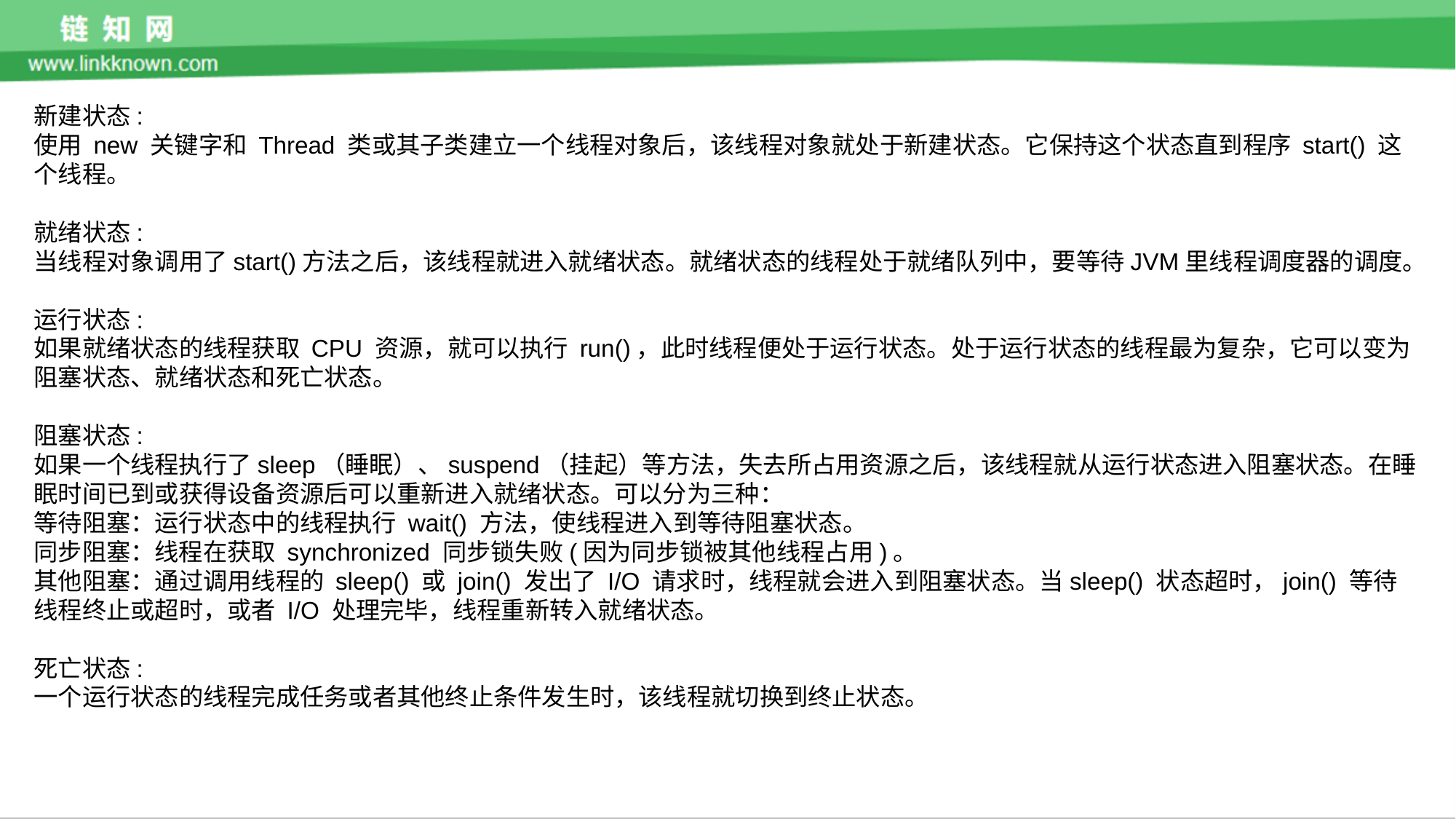

新建状态:
使用 new 关键字和 Thread 类或其子类建立一个线程对象后，该线程对象就处于新建状态。它保持这个状态直到程序 start() 这个线程。

就绪状态:
当线程对象调用了start()方法之后，该线程就进入就绪状态。就绪状态的线程处于就绪队列中，要等待JVM里线程调度器的调度。

运行状态:
如果就绪状态的线程获取 CPU 资源，就可以执行 run()，此时线程便处于运行状态。处于运行状态的线程最为复杂，它可以变为阻塞状态、就绪状态和死亡状态。

阻塞状态:
如果一个线程执行了sleep（睡眠）、suspend（挂起）等方法，失去所占用资源之后，该线程就从运行状态进入阻塞状态。在睡眠时间已到或获得设备资源后可以重新进入就绪状态。可以分为三种：
等待阻塞：运行状态中的线程执行 wait() 方法，使线程进入到等待阻塞状态。
同步阻塞：线程在获取 synchronized 同步锁失败(因为同步锁被其他线程占用)。
其他阻塞：通过调用线程的 sleep() 或 join() 发出了 I/O 请求时，线程就会进入到阻塞状态。当sleep() 状态超时，join() 等待线程终止或超时，或者 I/O 处理完毕，线程重新转入就绪状态。

死亡状态:
一个运行状态的线程完成任务或者其他终止条件发生时，该线程就切换到终止状态。